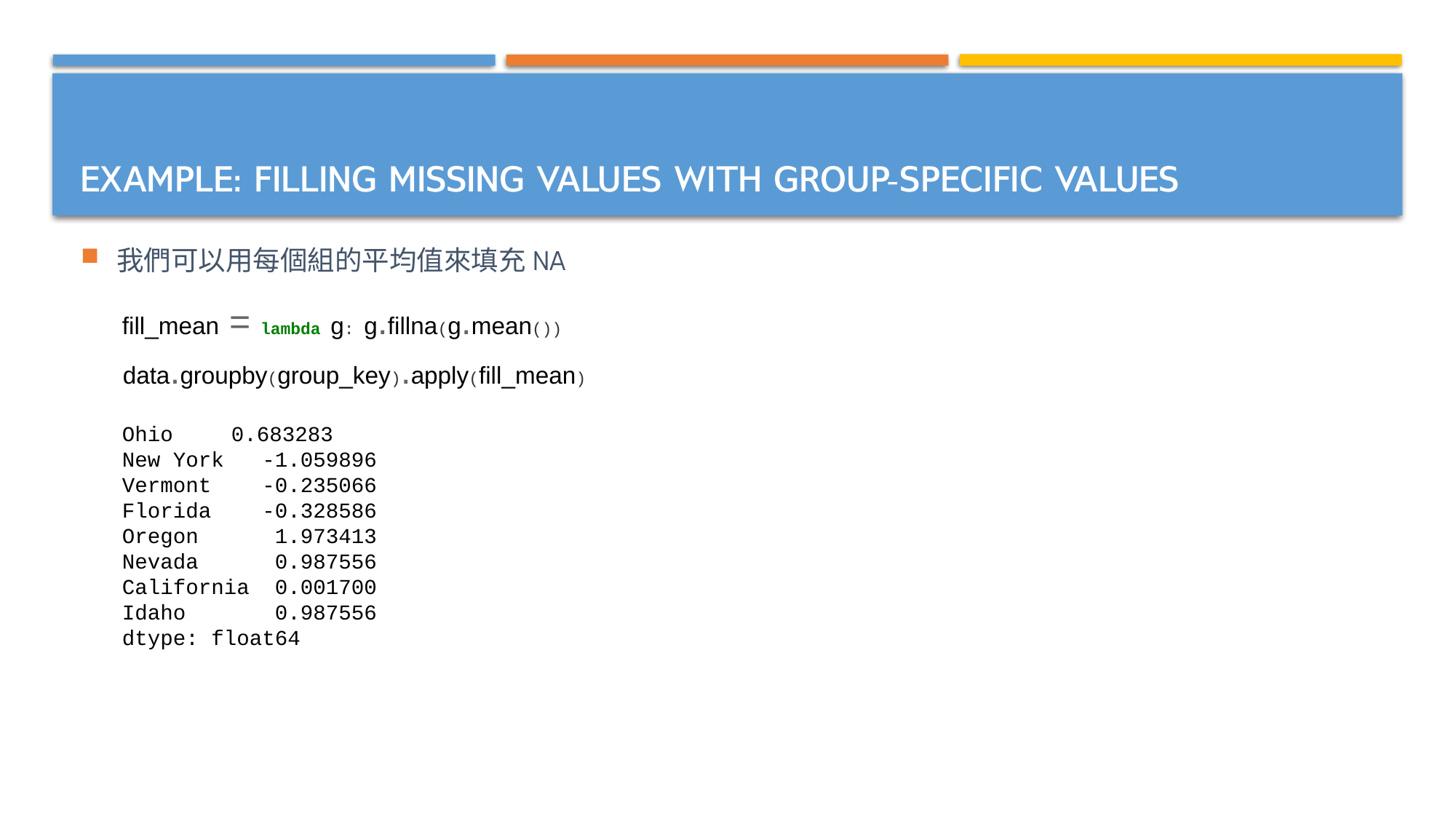

我們可以用每個組的平均值來填充NA
# Example: Filling Missing Values with Group-Specific Values
fill_mean = lambda g: g.fillna(g.mean())
data.groupby(group_key).apply(fill_mean)
Ohio 	0.683283
New York   -1.059896
Vermont    -0.235066
Florida    -0.328586
Oregon      1.973413
Nevada      0.987556
California  0.001700
Idaho       0.987556
dtype: float64